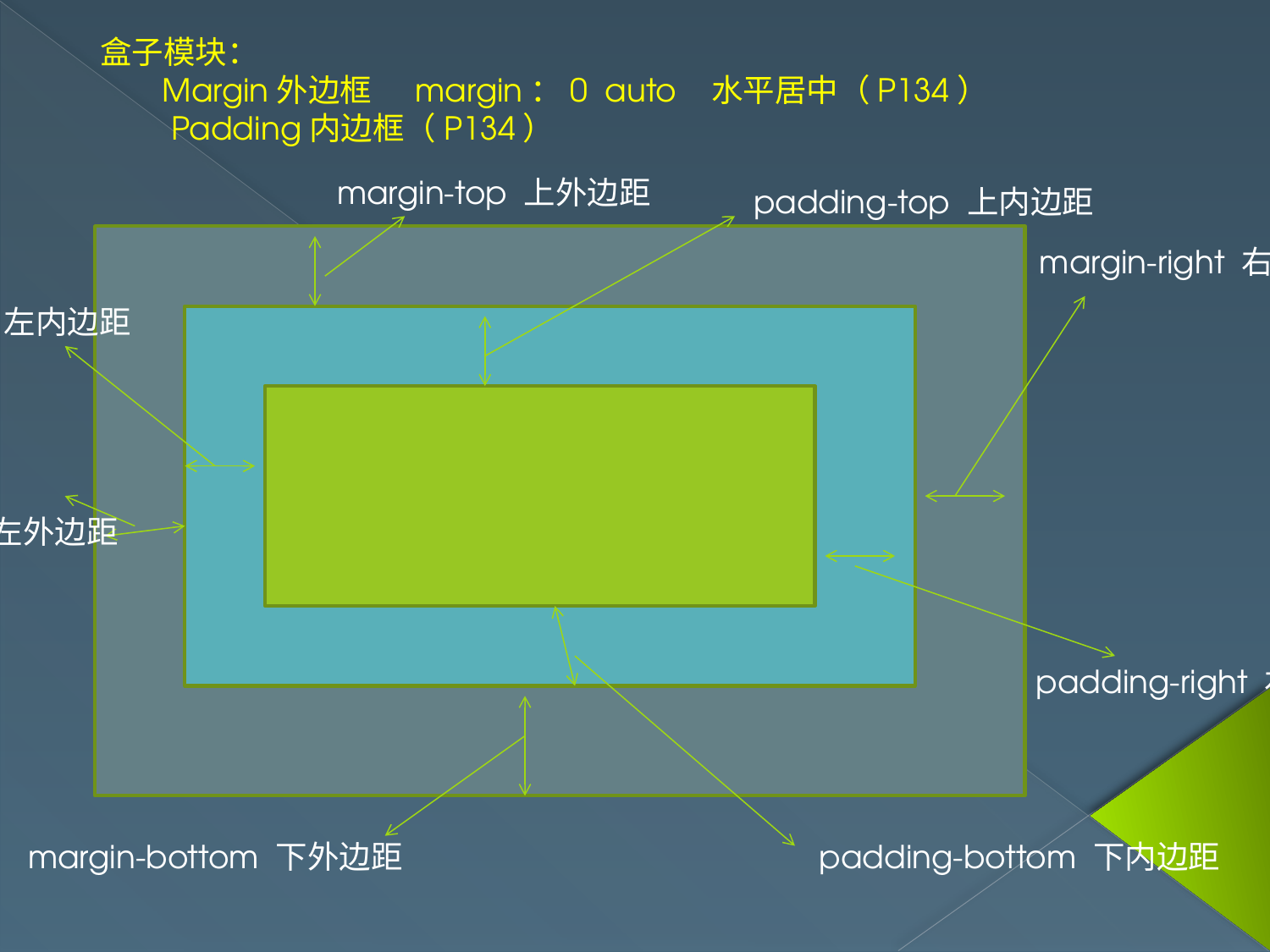

盒子模块：
       Margin外边框     margin：0  auto   水平居中（P134）
        Padding内边框（P134）

margin-top 上外边距
padding-top 上内边距

margin-right 右外边距
padding-left 左内边距

margin-left 左外边距
padding-right 右内边距
margin-bottom 下外边距
padding-bottom 下内边距